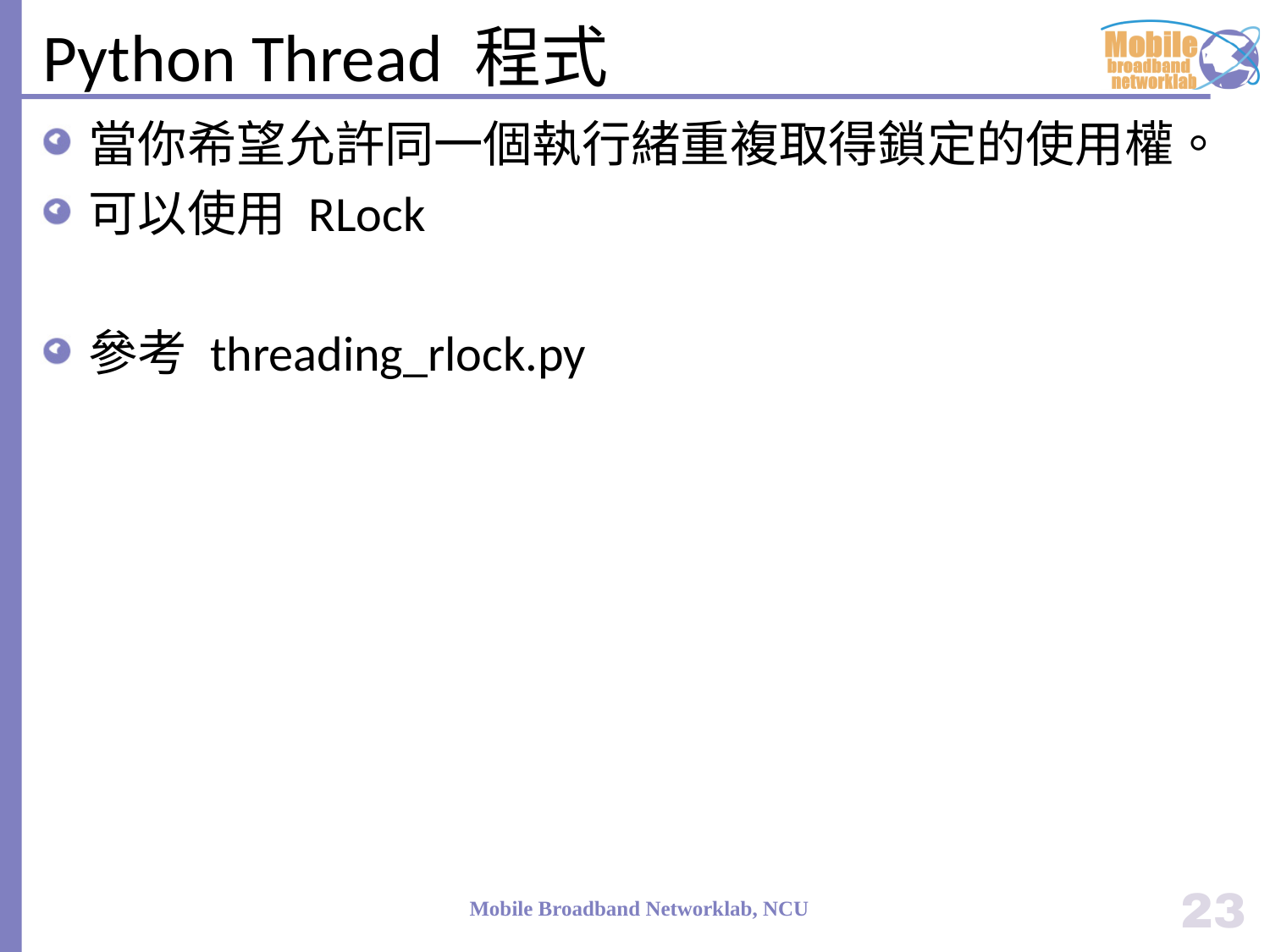

# Python Thread 程式
當你希望允許同一個執行緒重複取得鎖定的使用權。
可以使用 RLock

參考 threading_rlock.py

23